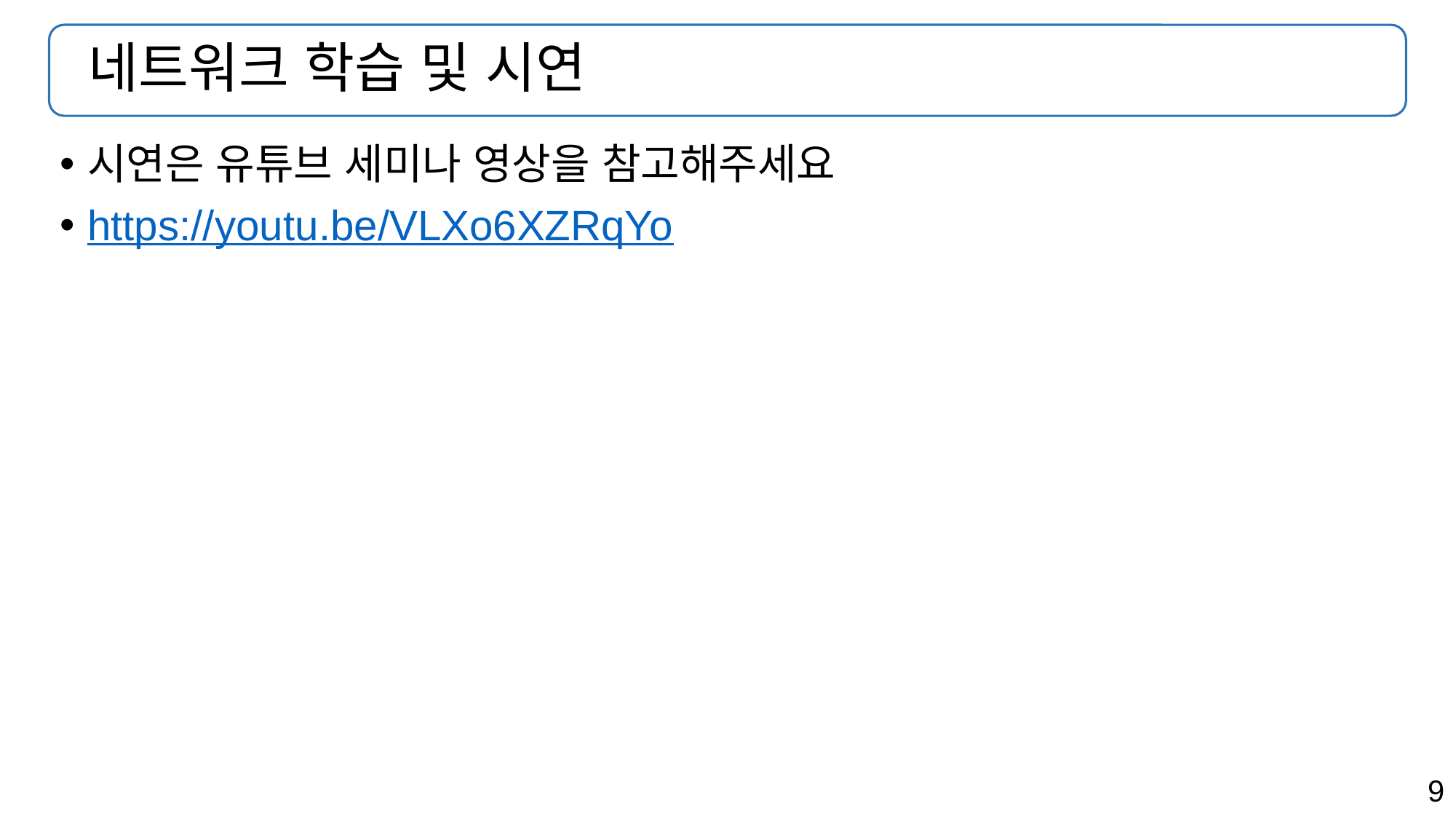

# 네트워크 학습 및 시연
시연은 유튜브 세미나 영상을 참고해주세요
https://youtu.be/VLXo6XZRqYo